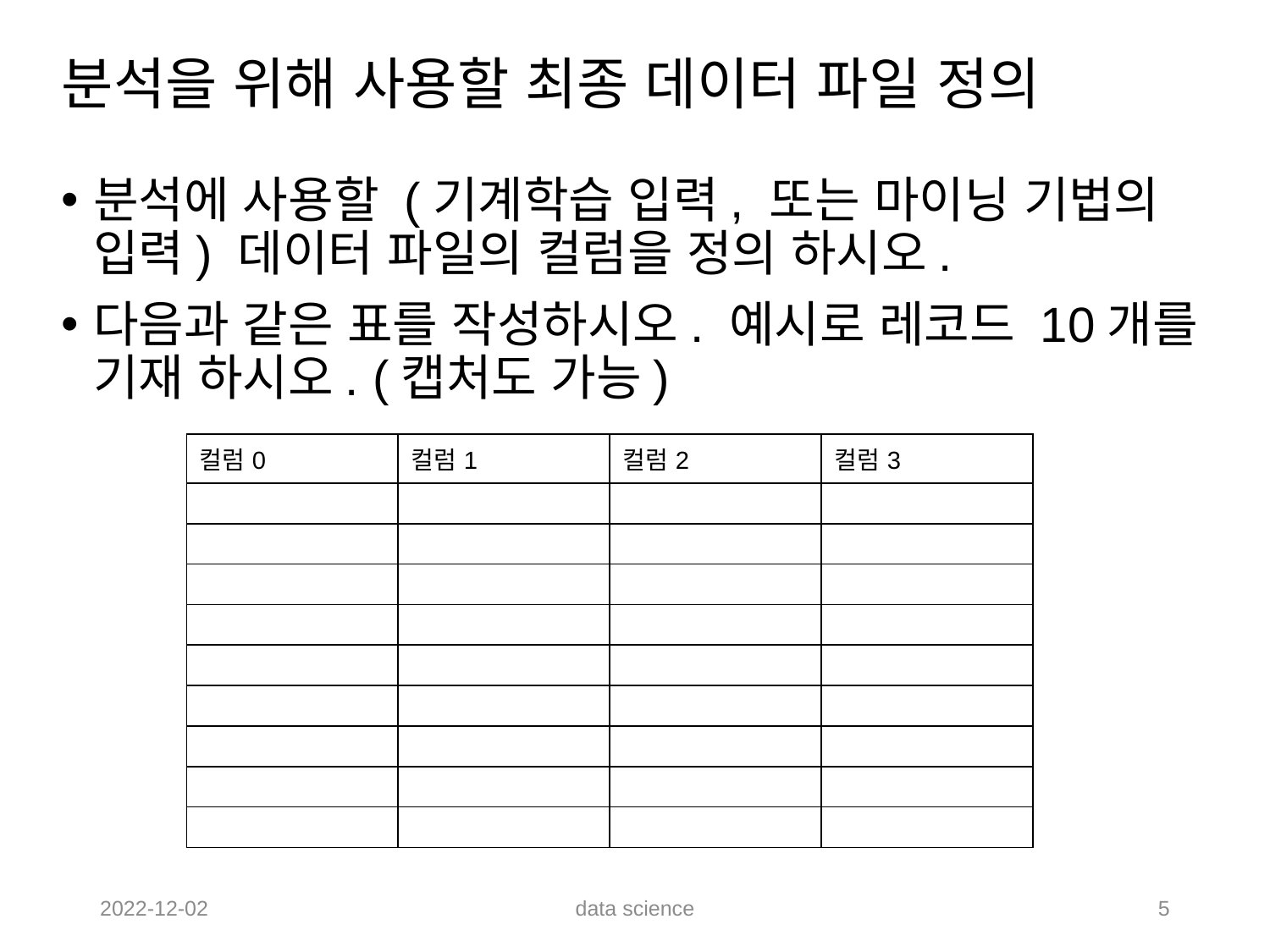

# 분석을 위해 사용할 최종 데이터 파일 정의
분석에 사용할 (기계학습 입력, 또는 마이닝 기법의 입력) 데이터 파일의 컬럼을 정의 하시오.
다음과 같은 표를 작성하시오. 예시로 레코드 10개를 기재 하시오. (캡처도 가능)
| 컬럼0 | 컬럼1 | 컬럼2 | 컬럼3 |
| --- | --- | --- | --- |
|  |  |  |  |
|  |  |  |  |
|  |  |  |  |
|  |  |  |  |
|  |  |  |  |
|  |  |  |  |
|  |  |  |  |
|  |  |  |  |
|  |  |  |  |
2022-12-02
data science
5